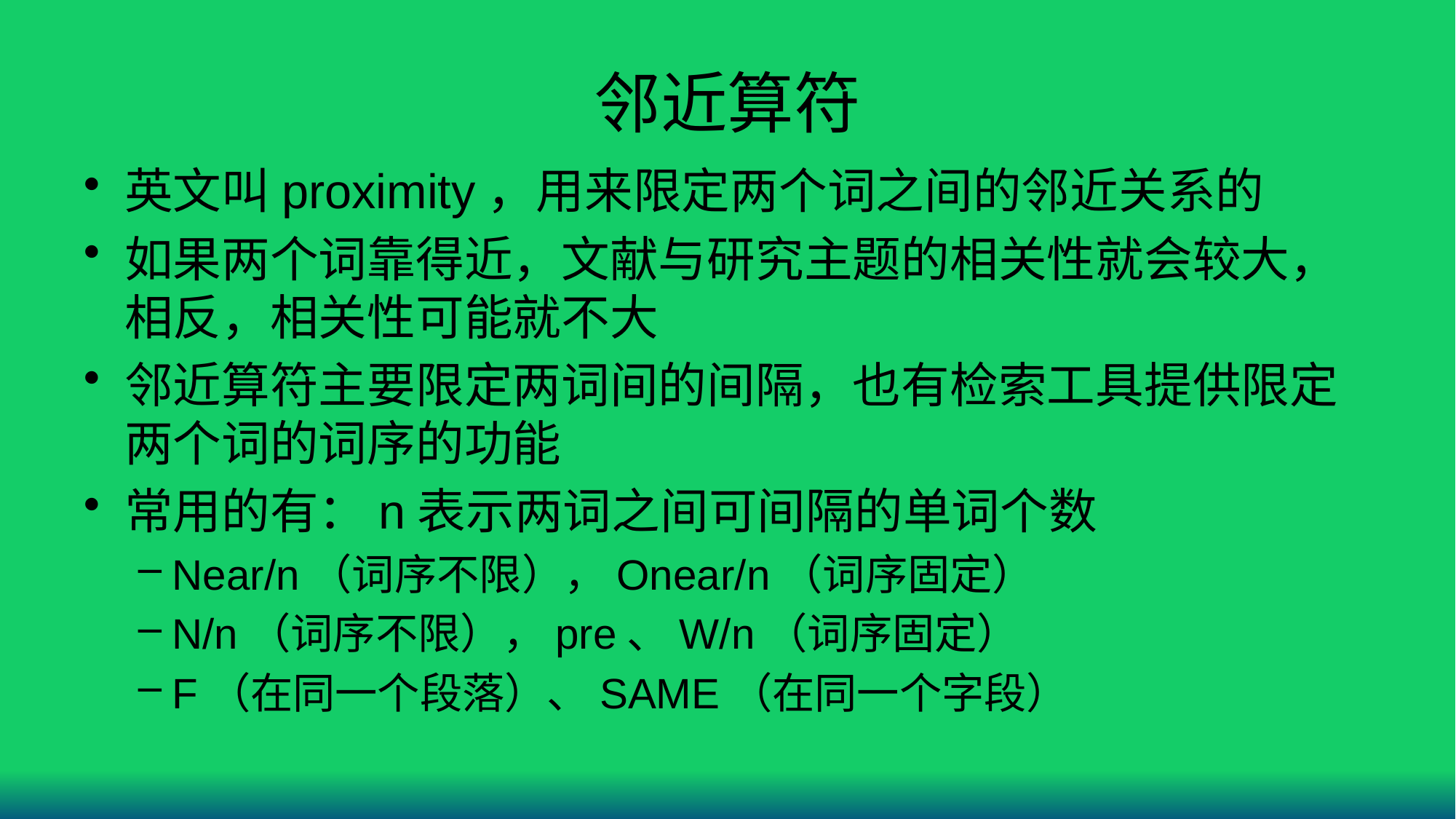

# 邻近算符
英文叫proximity，用来限定两个词之间的邻近关系的
如果两个词靠得近，文献与研究主题的相关性就会较大，相反，相关性可能就不大
邻近算符主要限定两词间的间隔，也有检索工具提供限定两个词的词序的功能
常用的有：n表示两词之间可间隔的单词个数
Near/n（词序不限），Onear/n（词序固定）
N/n（词序不限），pre、W/n（词序固定）
F（在同一个段落）、SAME（在同一个字段）